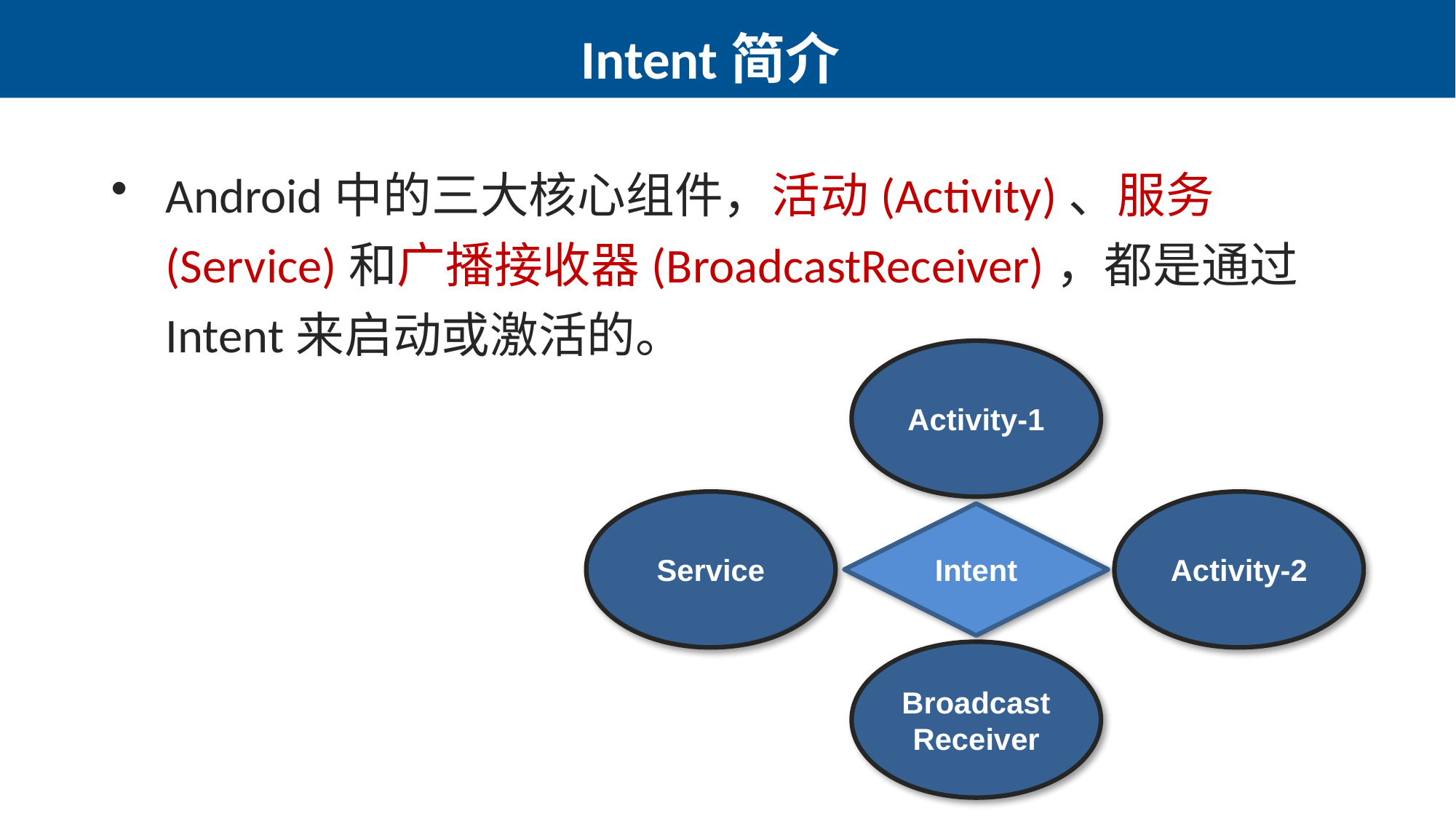

# Intent简介
Android中的三大核心组件，活动(Activity)、服务(Service)和广播接收器(BroadcastReceiver)，都是通过Intent来启动或激活的。
Activity-1
Service
Activity-2
Intent
Broadcast
Receiver